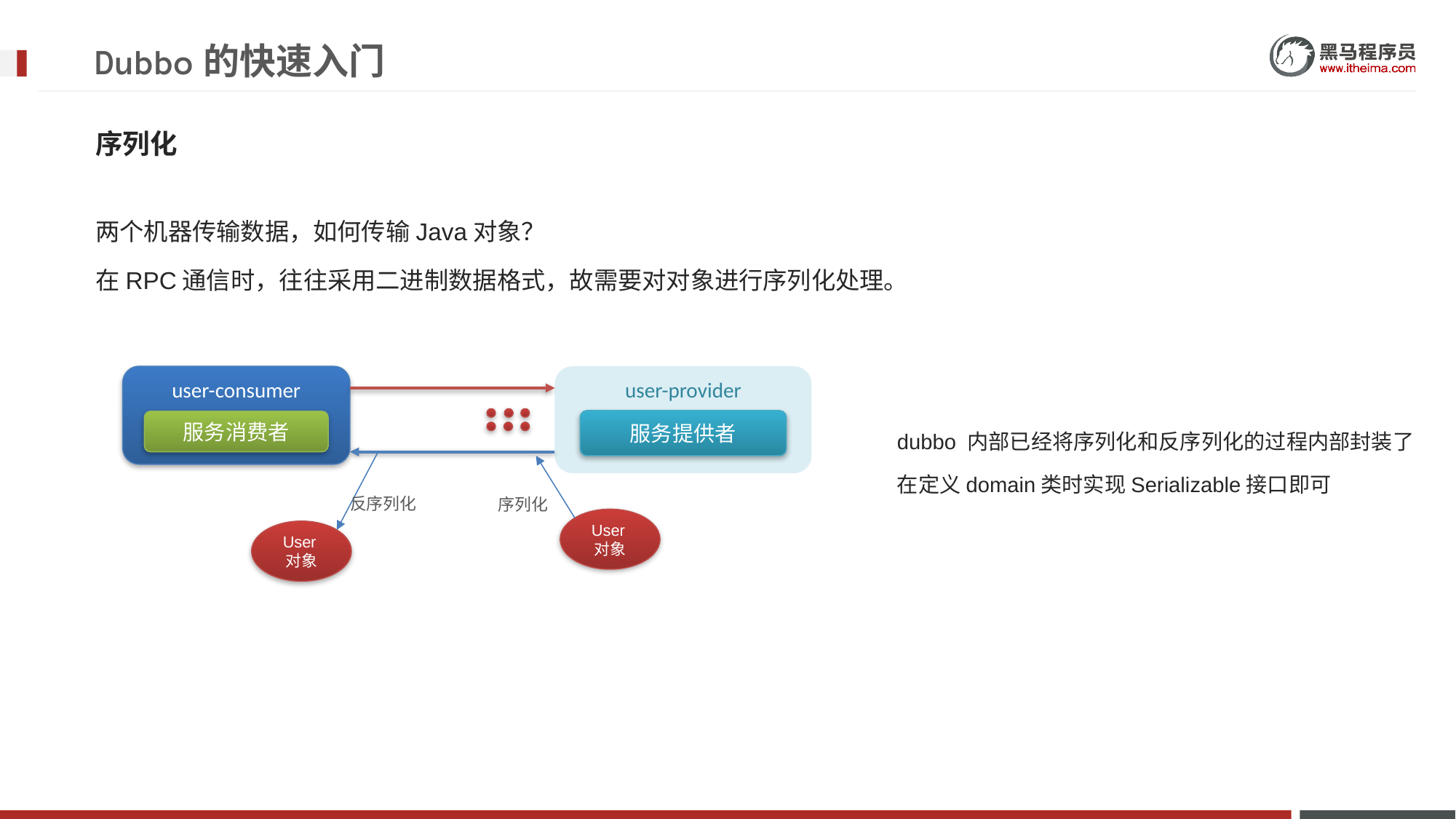

# Dubbo的快速入门
序列化
两个机器传输数据，如何传输Java对象？
在RPC通信时，往往采用二进制数据格式，故需要对对象进行序列化处理。

user-consumer
服务消费者
user-provider
服务提供者

dubbo 内部已经将序列化和反序列化的过程内部封装了
在定义domain类时实现Serializable接口即可

反序列化
序列化
User对象
User对象